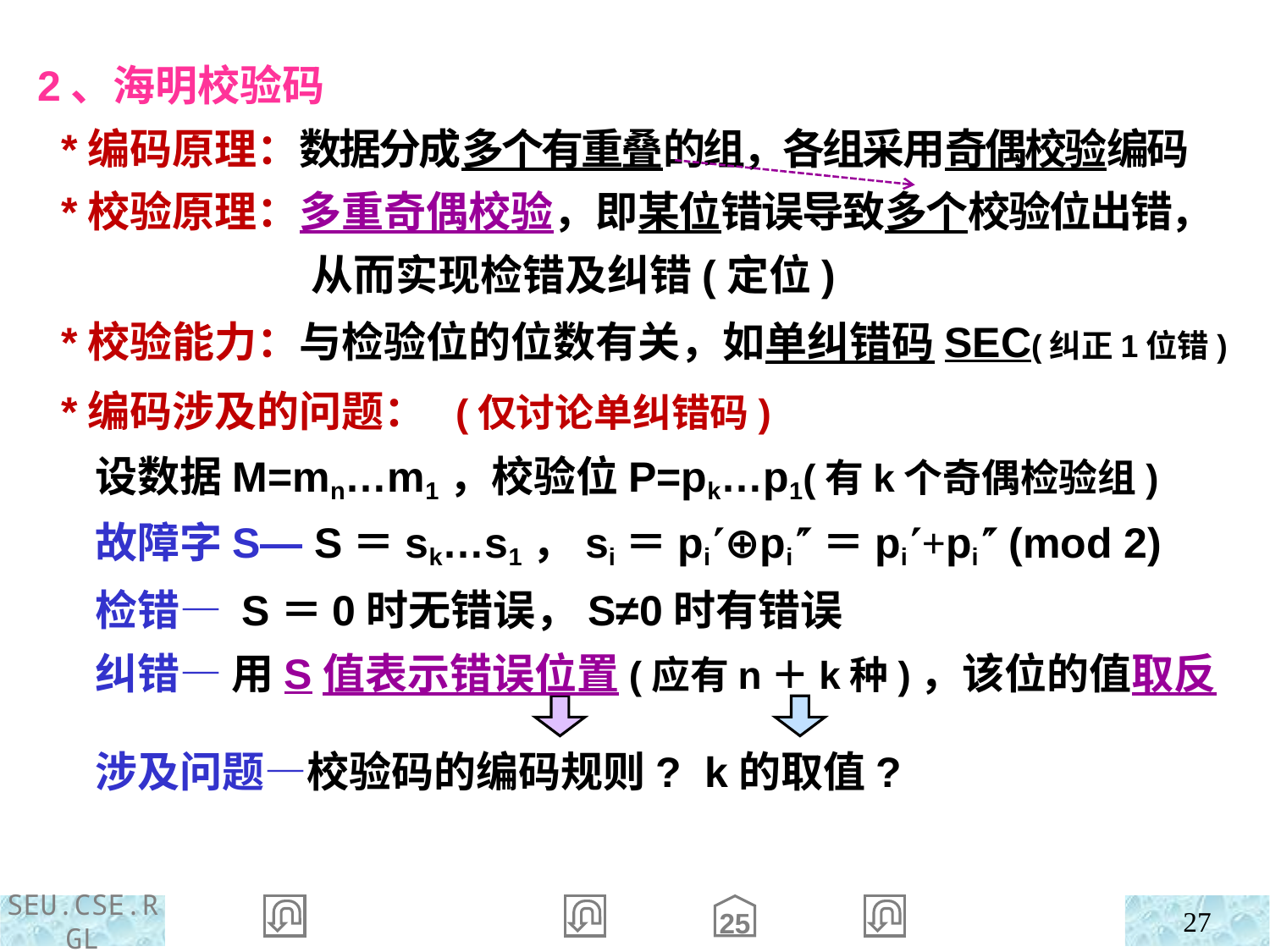

2、海明校验码
  *编码原理：数据分成多个有重叠的组，各组采用奇偶校验编码
  *校验原理：多重奇偶校验，即某位错误导致多个校验位出错，从而实现检错及纠错(定位)
  *校验能力：与检验位的位数有关，如单纠错码SEC(纠正1位错)
  *编码涉及的问题：  (仅讨论单纠错码)
     设数据M=mn…m1，校验位P=pk…p1(有k个奇偶检验组)
     故障字S— S＝sk…s1，si＝pi′⊕pi″＝pi′+pi″ (mod 2)
     检错— S＝0时无错误，S≠0时有错误
     纠错— 用S值表示错误位置(应有n＋k种)，该位的值取反

     涉及问题—校验码的编码规则?  k的取值?
25

27